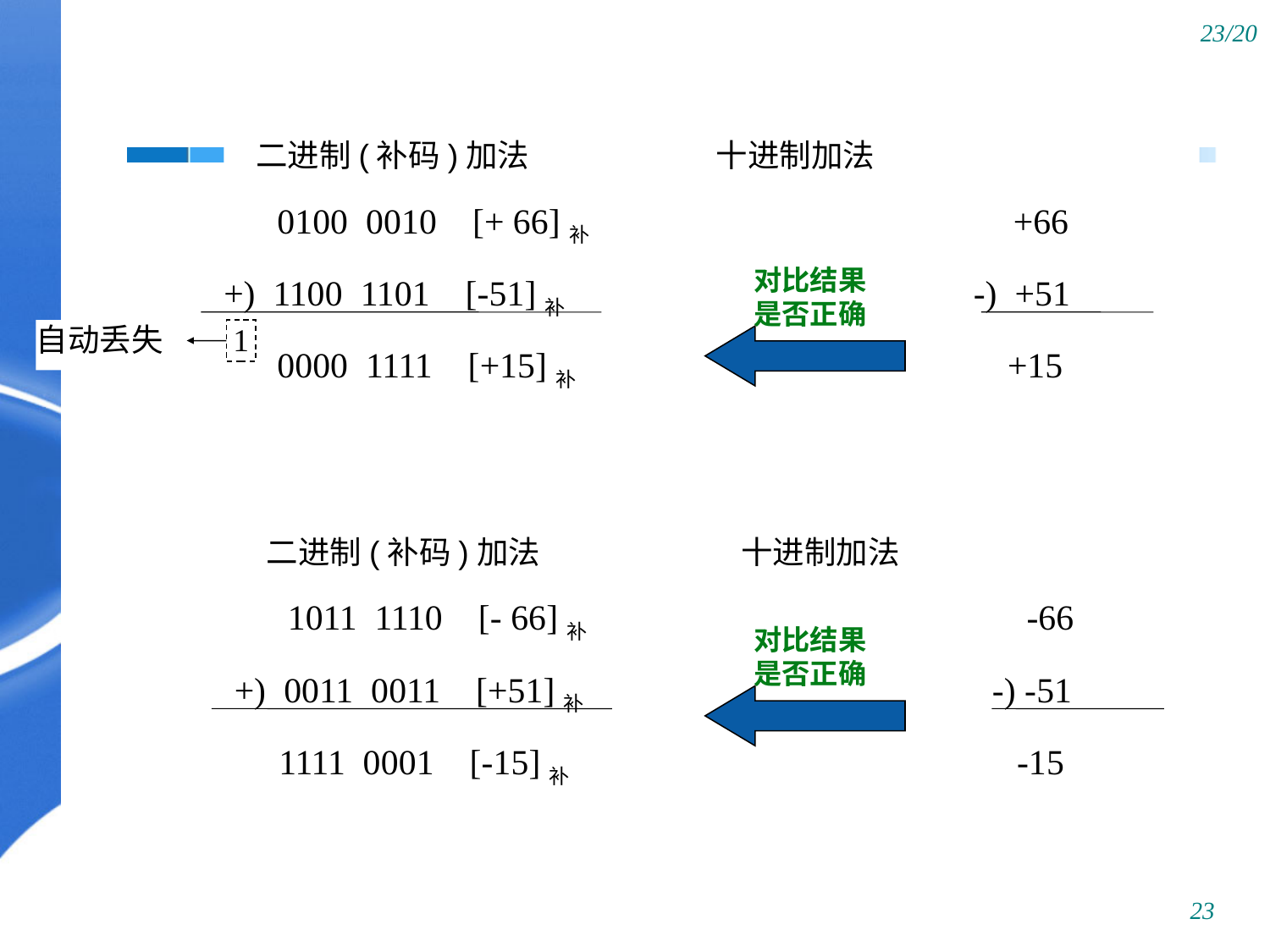

二进制(补码)加法                          十进制加法
      0100  0010    [+ 66]补                                                     +66
+)  1100  1101    [-51]补                                                   -)  +51
      0000  1111    [+15]补                                                      +15

自动丢失

1
对比结果
是否正确

   二进制(补码)加法                            十进制加法
      1011  1110    [- 66]补                                                       -66
+)  0011  0011    [+51]补                                                   -) -51
     1111  0001    [-15]补                                                        -15

对比结果
是否正确